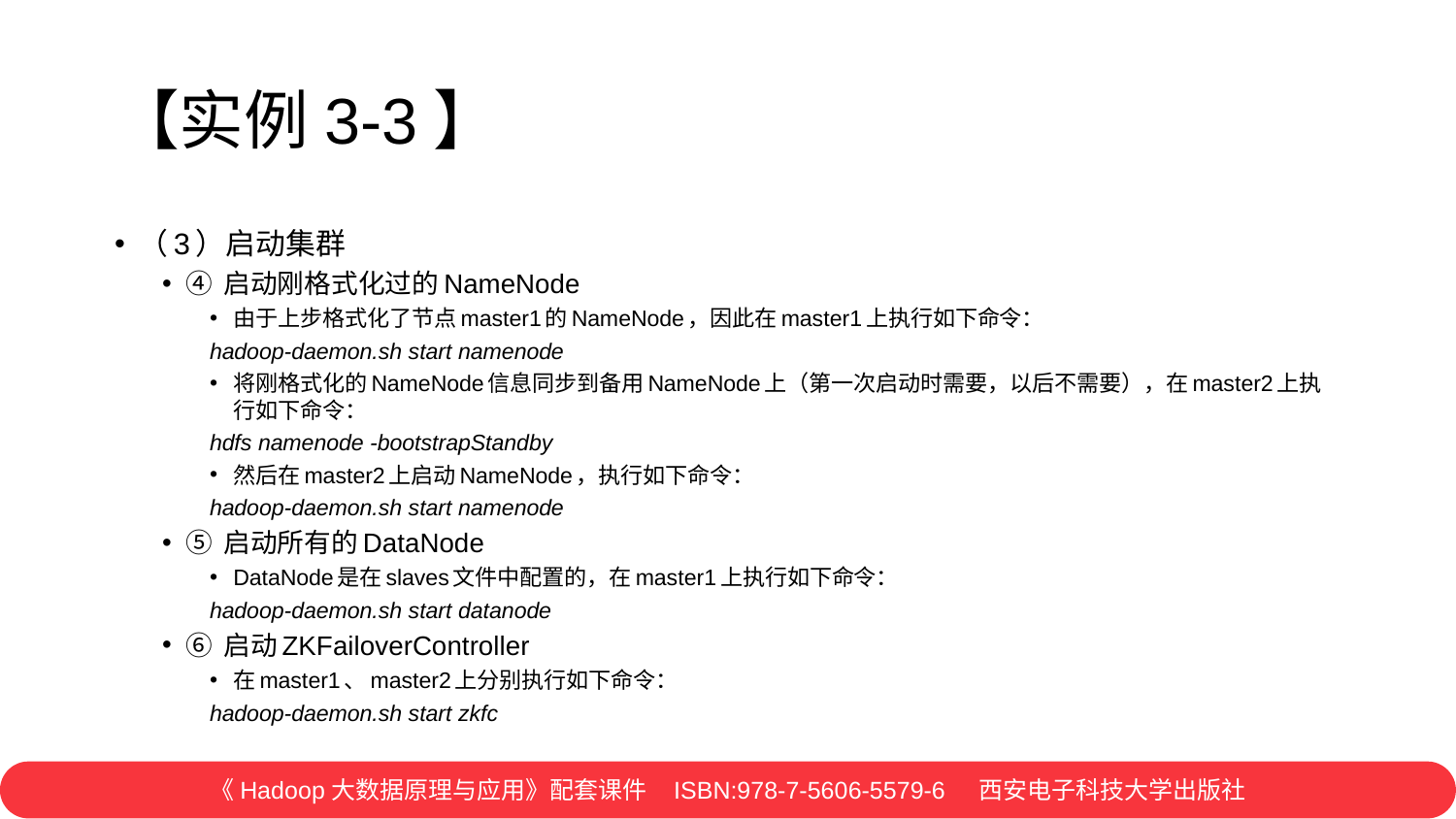

# 【实例3-3】
（3）启动集群
④ 启动刚格式化过的NameNode
由于上步格式化了节点master1的NameNode，因此在master1上执行如下命令：
hadoop-daemon.sh start namenode
将刚格式化的NameNode信息同步到备用NameNode上（第一次启动时需要，以后不需要），在master2上执行如下命令：
hdfs namenode -bootstrapStandby
然后在master2上启动NameNode，执行如下命令：
hadoop-daemon.sh start namenode
⑤ 启动所有的DataNode
DataNode是在slaves文件中配置的，在master1上执行如下命令：
hadoop-daemon.sh start datanode
⑥ 启动ZKFailoverController
在master1、master2上分别执行如下命令：
hadoop-daemon.sh start zkfc